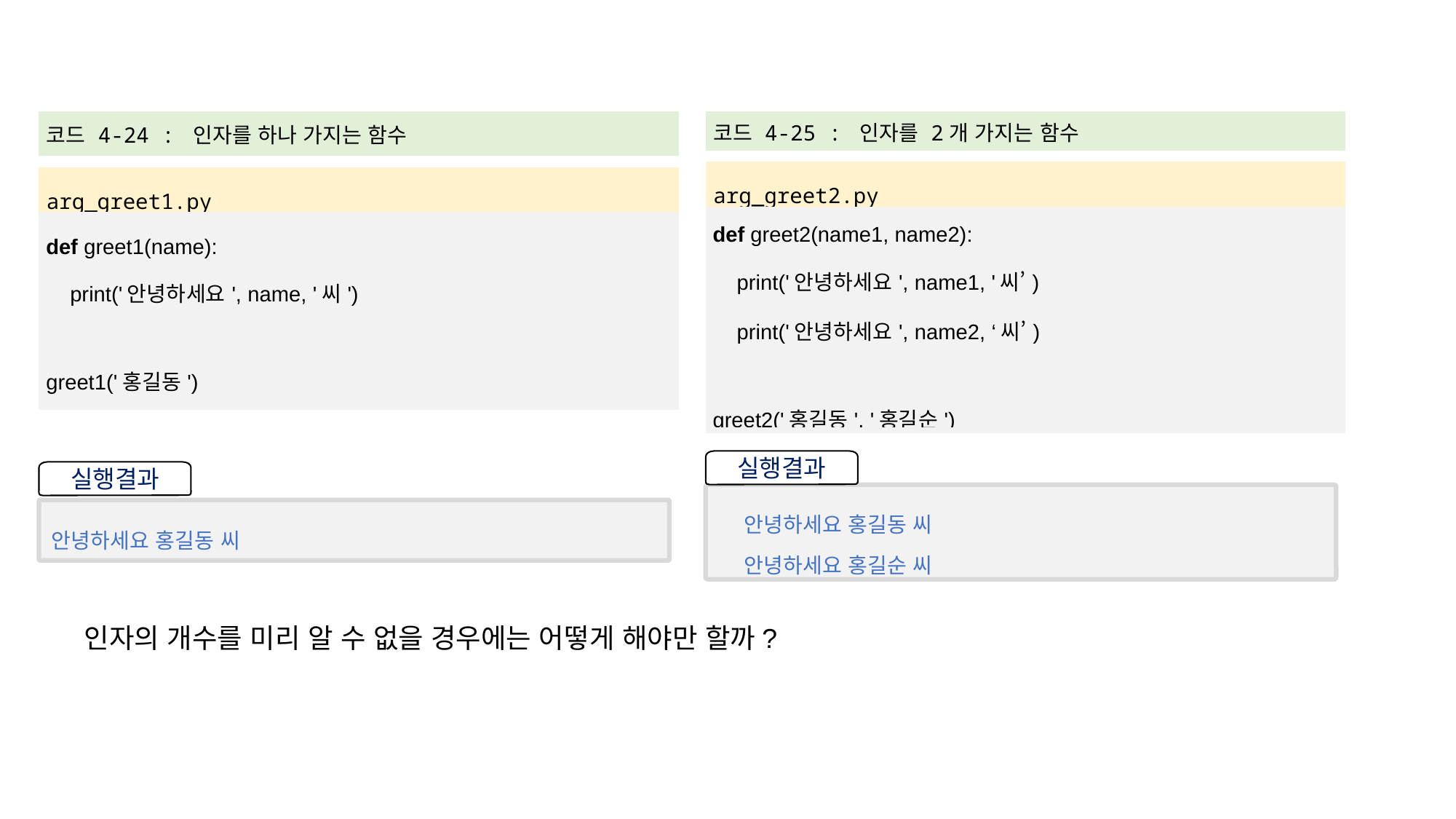

| 코드 4-24 : 인자를 하나 가지는 함수 |
| --- |
|  |
| arg\_greet1.py |
| def greet1(name): print('안녕하세요', name, '씨') greet1('홍길동') |
|  |
| 코드 4-25 : 인자를 2개 가지는 함수 |
| --- |
|  |
| arg\_greet2.py |
| def greet2(name1, name2): print('안녕하세요', name1, '씨’) print('안녕하세요', name2, ‘씨’) greet2('홍길동', '홍길순') |
|  |
실행결과

안녕하세요 홍길동 씨
안녕하세요 홍길순 씨
실행결과

안녕하세요 홍길동 씨
인자의 개수를 미리 알 수 없을 경우에는 어떻게 해야만 할까?